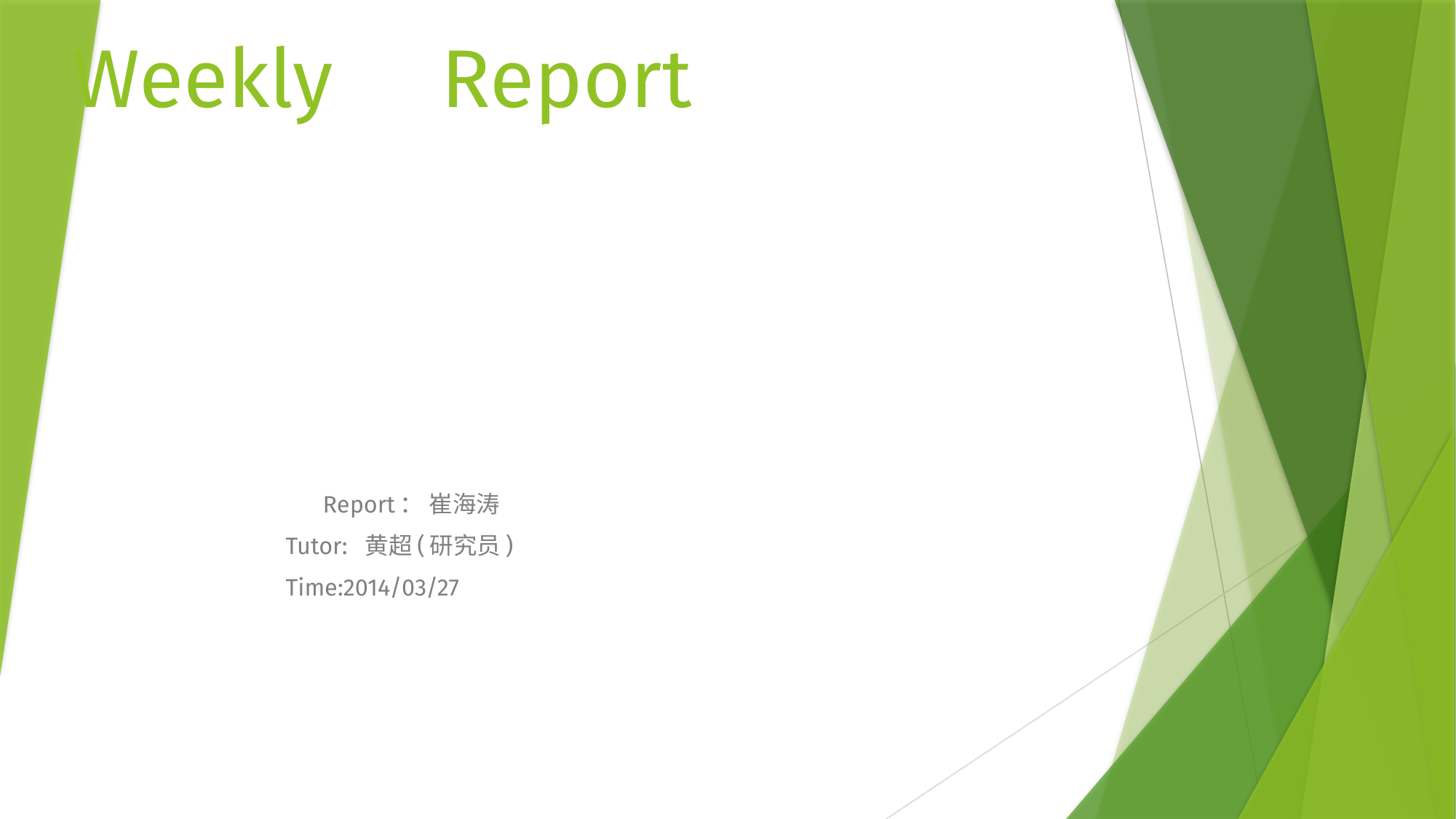

# Weekly     Report
												      Report： 崔海涛
													Tutor:  黄超(研究员)
													Time:2014/03/27